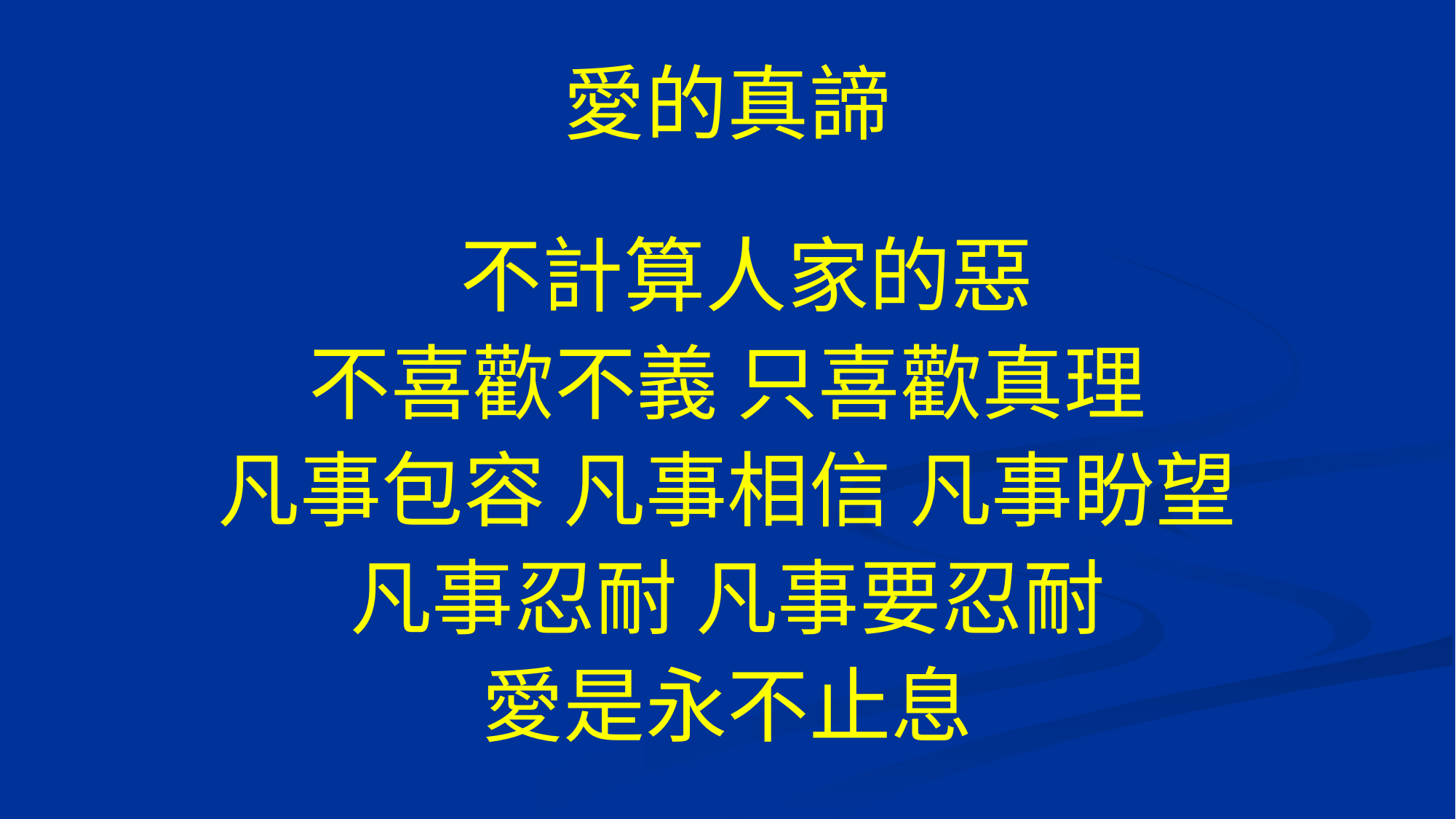

# 愛的真諦
 不計算人家的惡
不喜歡不義 只喜歡真理
凡事包容 凡事相信 凡事盼望
凡事忍耐 凡事要忍耐
愛是永不止息